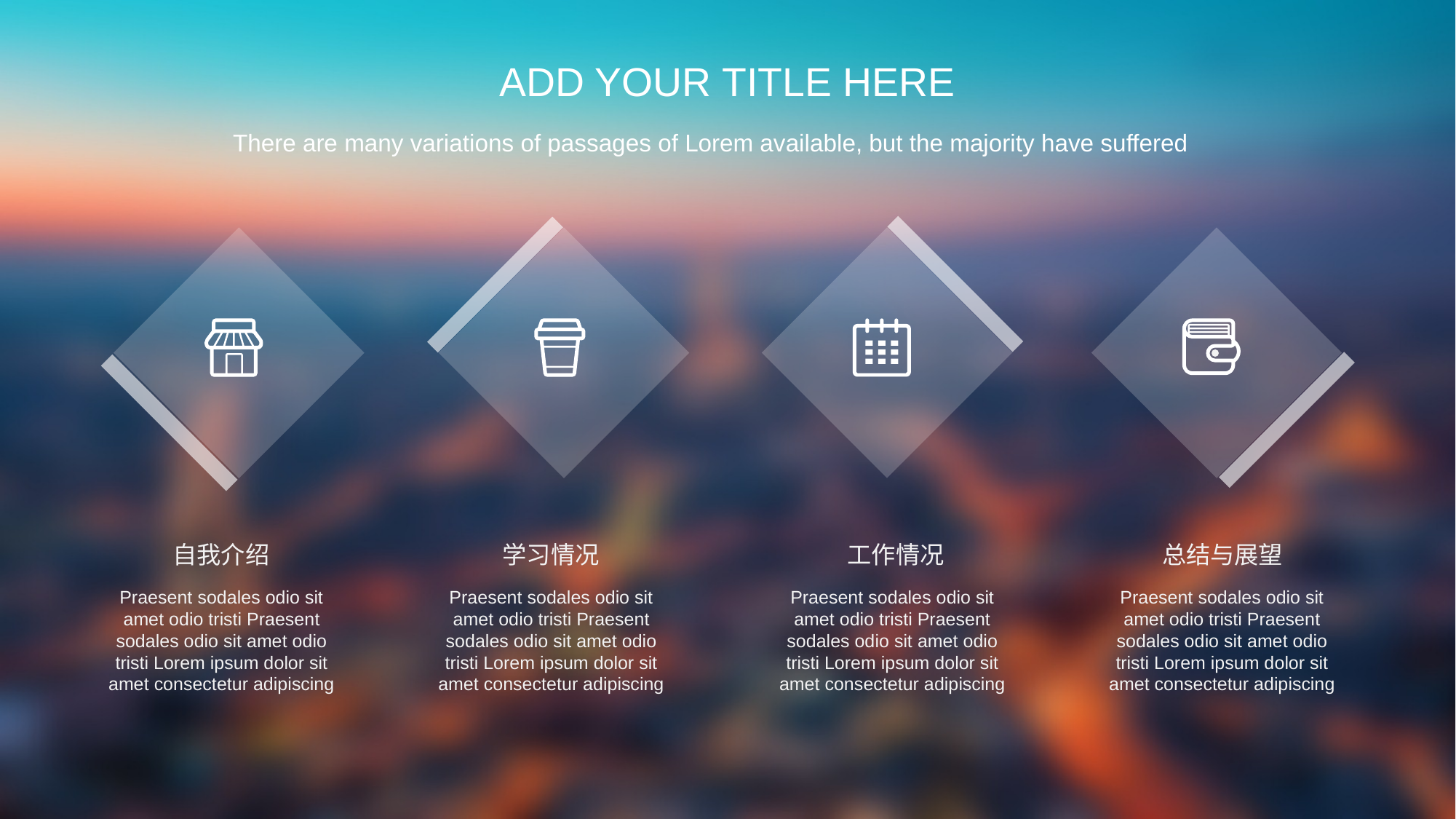

工作情况
Praesent sodales odio sit amet odio tristi Praesent sodales odio sit amet odio tristi Lorem ipsum dolor sit amet consectetur adipiscing

总结与展望
Praesent sodales odio sit amet odio tristi Praesent sodales odio sit amet odio tristi Lorem ipsum dolor sit amet consectetur adipiscing

自我介绍
Praesent sodales odio sit amet odio tristi Praesent sodales odio sit amet odio tristi Lorem ipsum dolor sit amet consectetur adipiscing

学习情况
Praesent sodales odio sit amet odio tristi Praesent sodales odio sit amet odio tristi Lorem ipsum dolor sit amet consectetur adipiscing